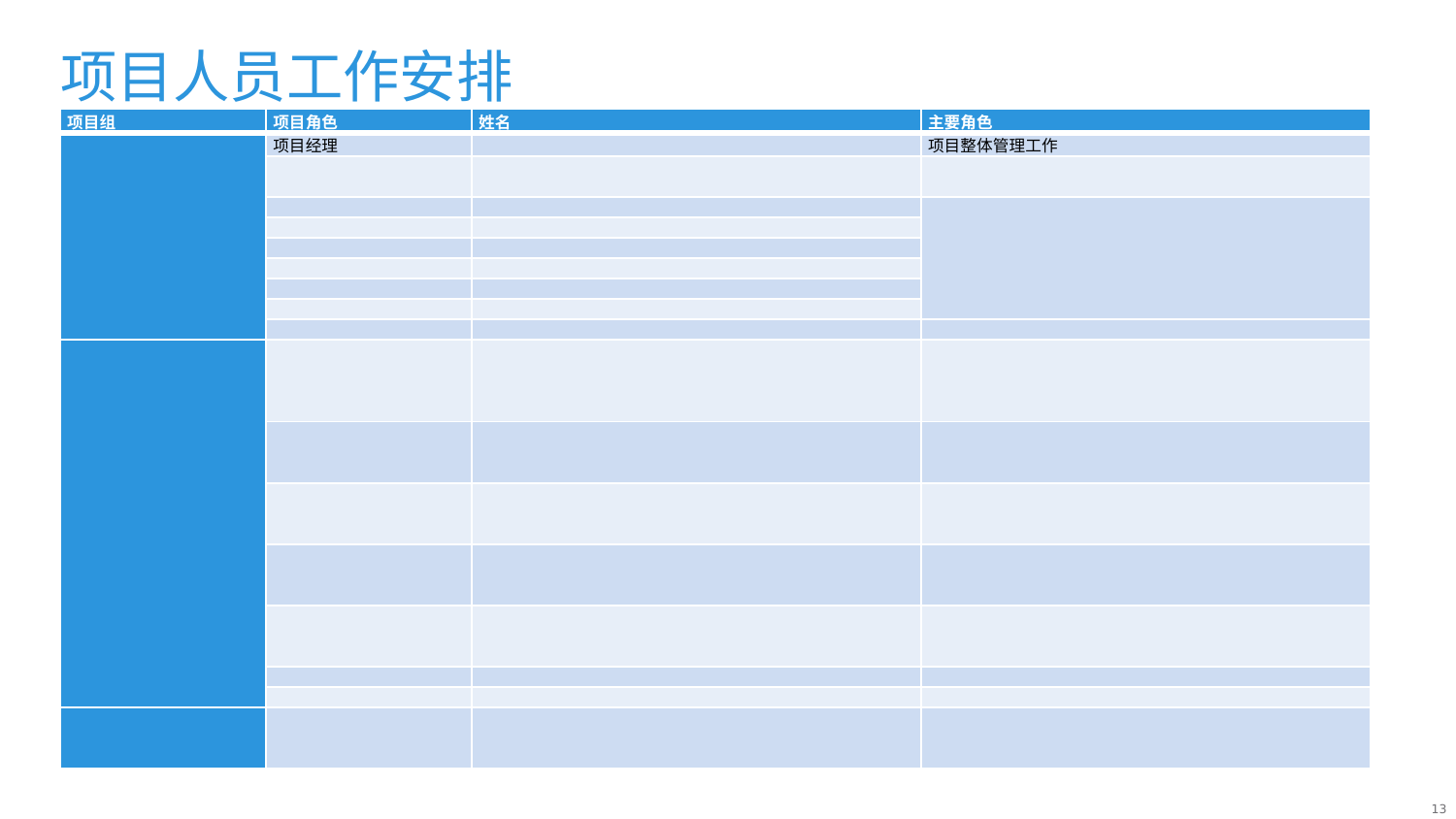

项目人员工作安排
| 项目组 | 项目角色 | 姓名 | 主要角色 |
| --- | --- | --- | --- |
|  | 项目经理 |  | 项目整体管理工作 |
|  |  |  |  |
|  |  |  |  |
|  |  |  |  |
|  |  |  |  |
|  |  |  |  |
|  |  |  |  |
|  |  |  |  |
|  |  |  |  |
|  |  |  |  |
|  |  |  |  |
|  |  |  |  |
|  |  |  |  |
|  |  |  |  |
|  |  |  |  |
|  |  |  |  |
|  |  |  |  |